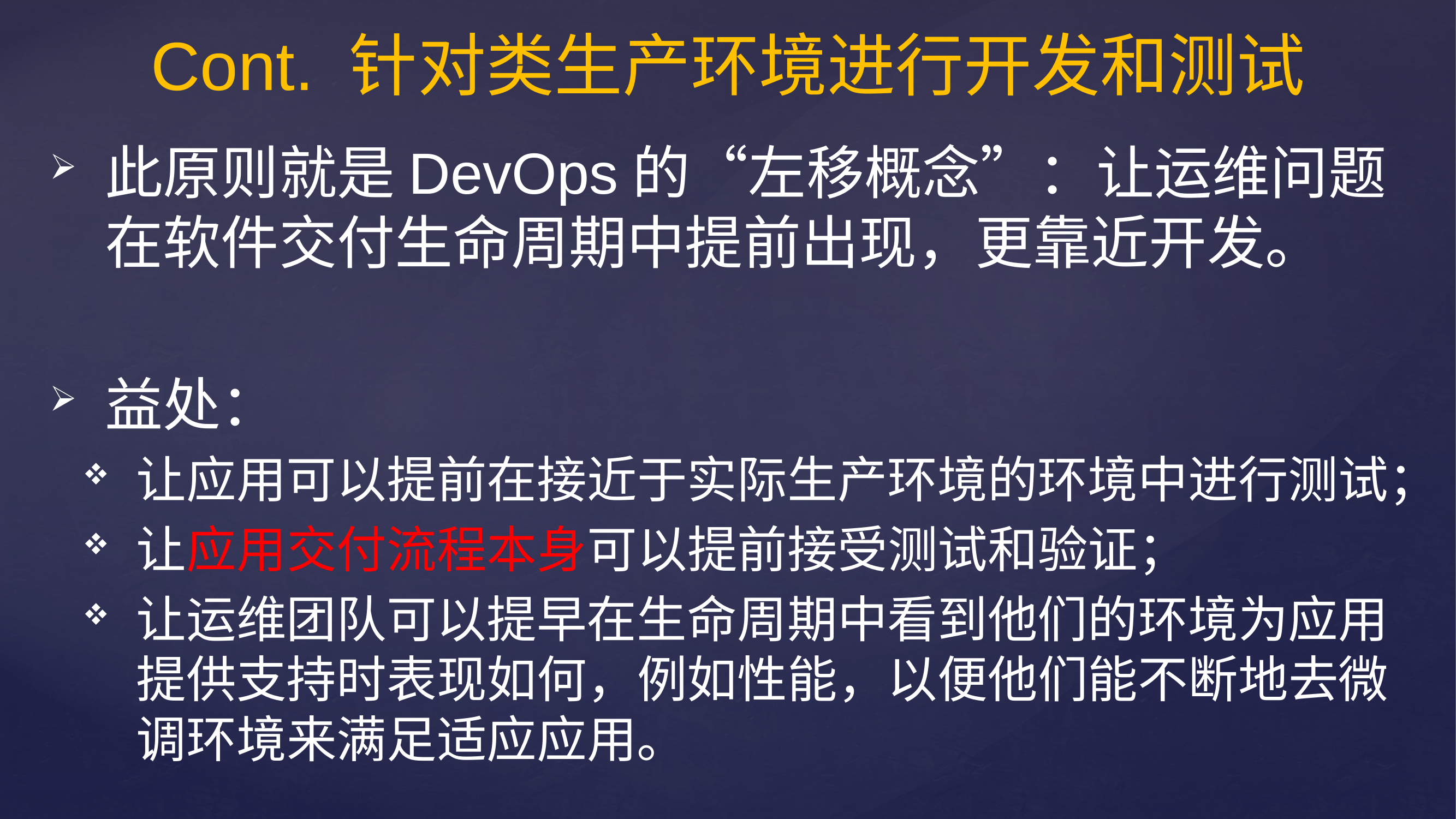

# Cont. 针对类生产环境进行开发和测试
此原则就是DevOps的“左移概念”：让运维问题在软件交付生命周期中提前出现，更靠近开发。

益处：
让应用可以提前在接近于实际生产环境的环境中进行测试；
让应用交付流程本身可以提前接受测试和验证；
让运维团队可以提早在生命周期中看到他们的环境为应用提供支持时表现如何，例如性能，以便他们能不断地去微调环境来满足适应应用。